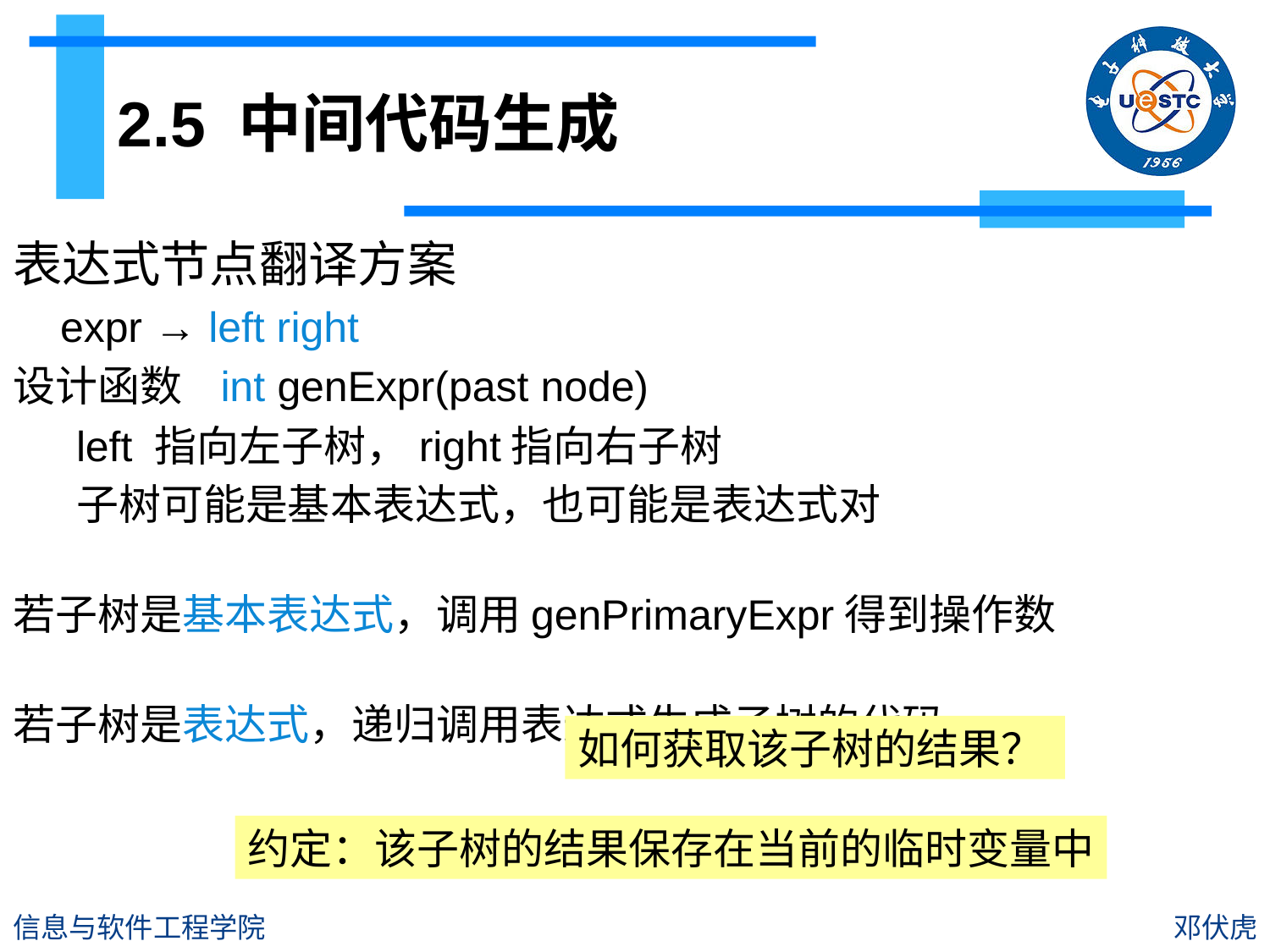

# 2.5 中间代码生成
表达式节点翻译方案
    expr → left right
设计函数   int genExpr(past node)
left 指向左子树，right指向右子树
子树可能是基本表达式，也可能是表达式对

若子树是基本表达式，调用genPrimaryExpr得到操作数

若子树是表达式，递归调用表达式生成子树的代码

如何获取该子树的结果？
约定：该子树的结果保存在当前的临时变量中
55
信息与软件工程学院
邓伏虎